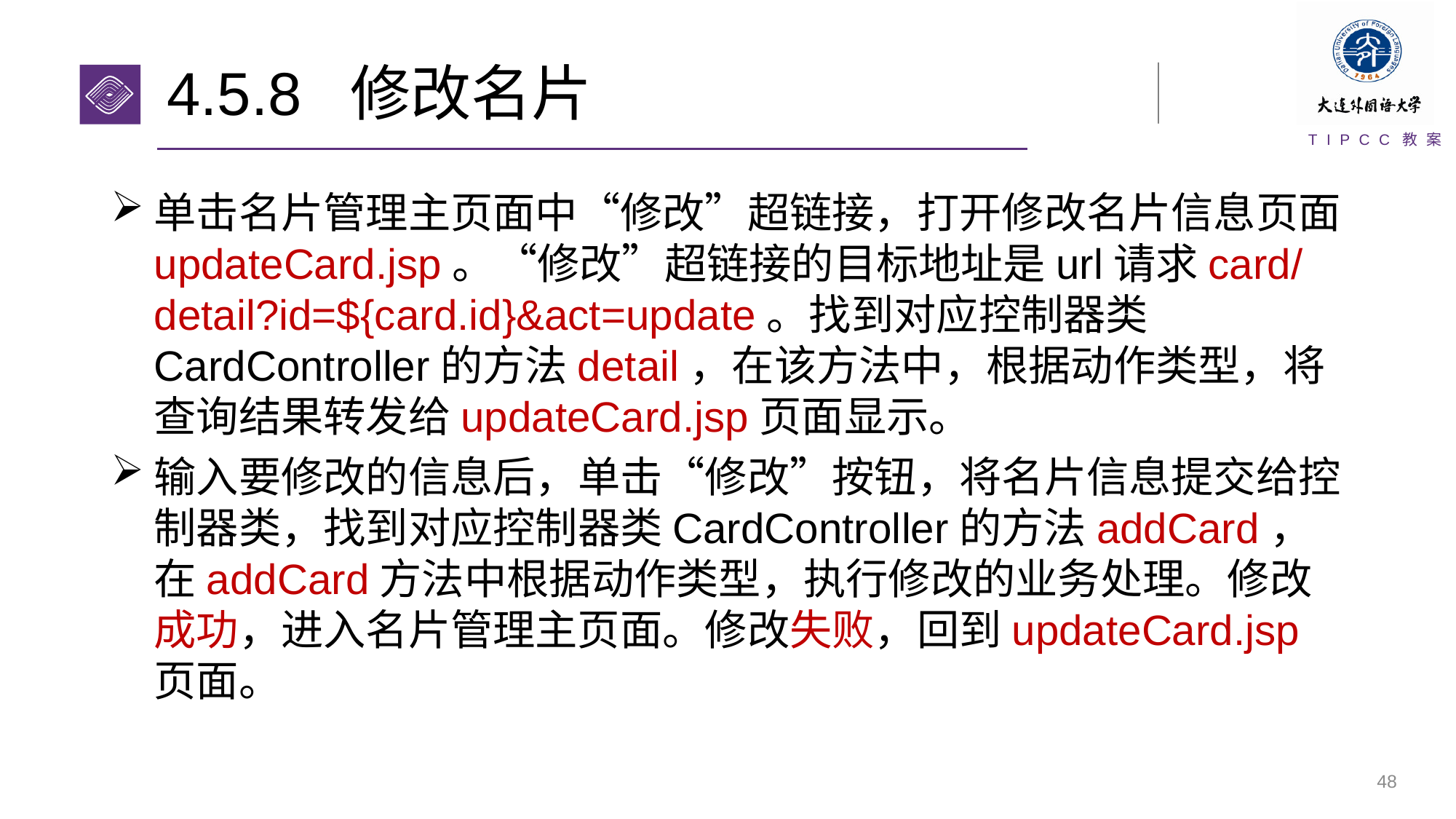

# 4.5.8  修改名片
单击名片管理主页面中“修改”超链接，打开修改名片信息页面updateCard.jsp。“修改”超链接的目标地址是url请求card/detail?id=${card.id}&act=update。找到对应控制器类CardController的方法detail，在该方法中，根据动作类型，将查询结果转发给updateCard.jsp页面显示。
输入要修改的信息后，单击“修改”按钮，将名片信息提交给控制器类，找到对应控制器类CardController的方法addCard，在addCard方法中根据动作类型，执行修改的业务处理。修改成功，进入名片管理主页面。修改失败，回到updateCard.jsp页面。

48